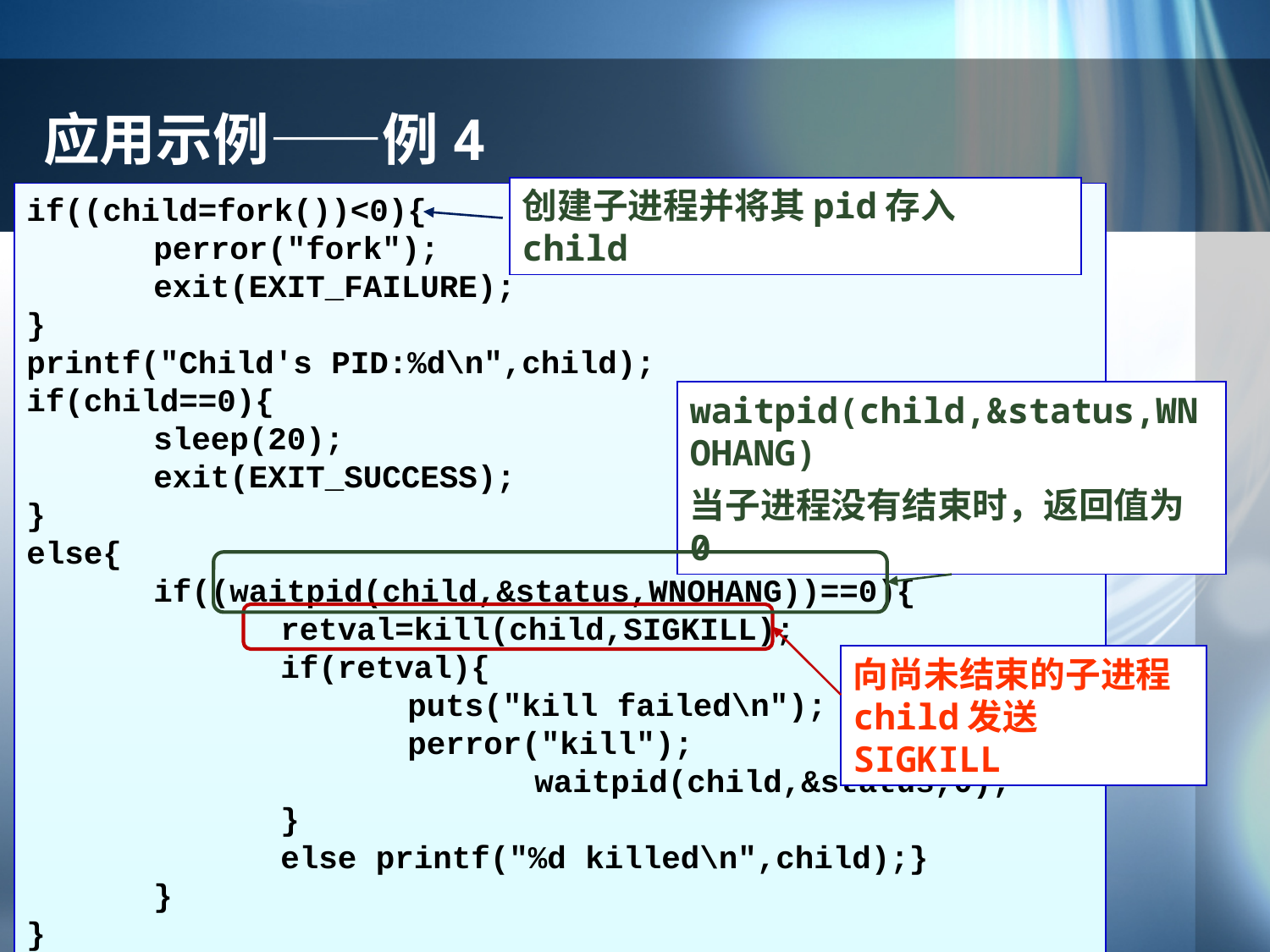

# 应用示例——例4
创建子进程并将其pid存入child

if((child=fork())<0){
	perror("fork");
	exit(EXIT_FAILURE);
}
printf("Child's PID:%d\n",child);
if(child==0){
	sleep(20);
	exit(EXIT_SUCCESS);
}
else{
	if((waitpid(child,&status,WNOHANG))==0){
		retval=kill(child,SIGKILL);
		if(retval){
            		puts("kill failed\n");
            		perror("kill");                                			waitpid(child,&status,0);
		}
		else printf("%d killed\n",child);}
	}
}
waitpid(child,&status,WNOHANG)
当子进程没有结束时，返回值为0

向尚未结束的子进程child发送SIGKILL